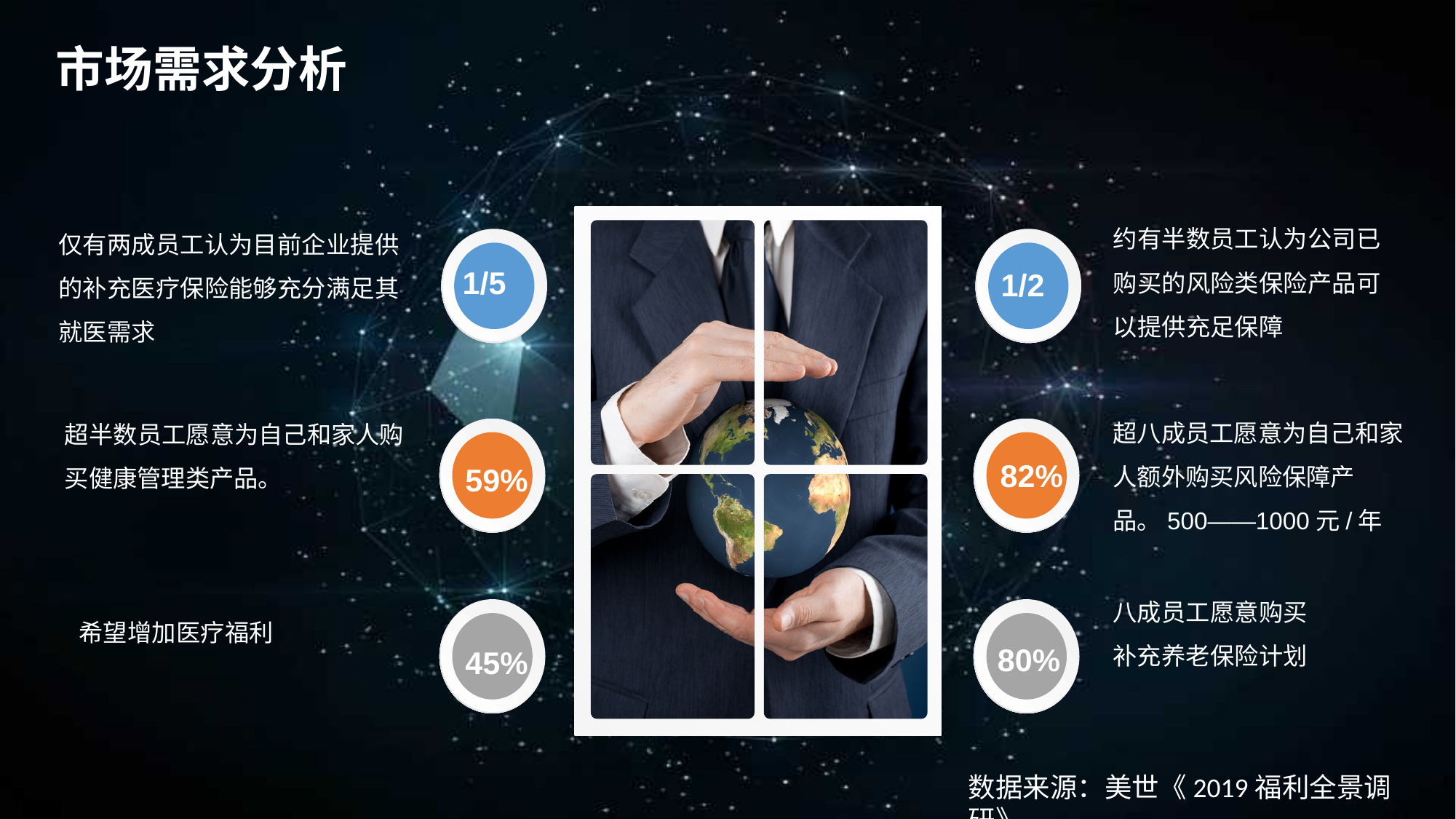

市场需求分析

约有半数员工认为公司已购买的风险类保险产品可以提供充足保障
超八成员工愿意为自己和家人额外购买风险保障产品。500——1000元/年
八成员工愿意购买补充养老保险计划
仅有两成员工认为目前企业提供的补充医疗保险能够充分满足其就医需求
超半数员工愿意为自己和家人购买健康管理类产品。
希望增加医疗福利

1/5
1/2

82%
59%

80%
45%
数据来源：美世《2019福利全景调研》